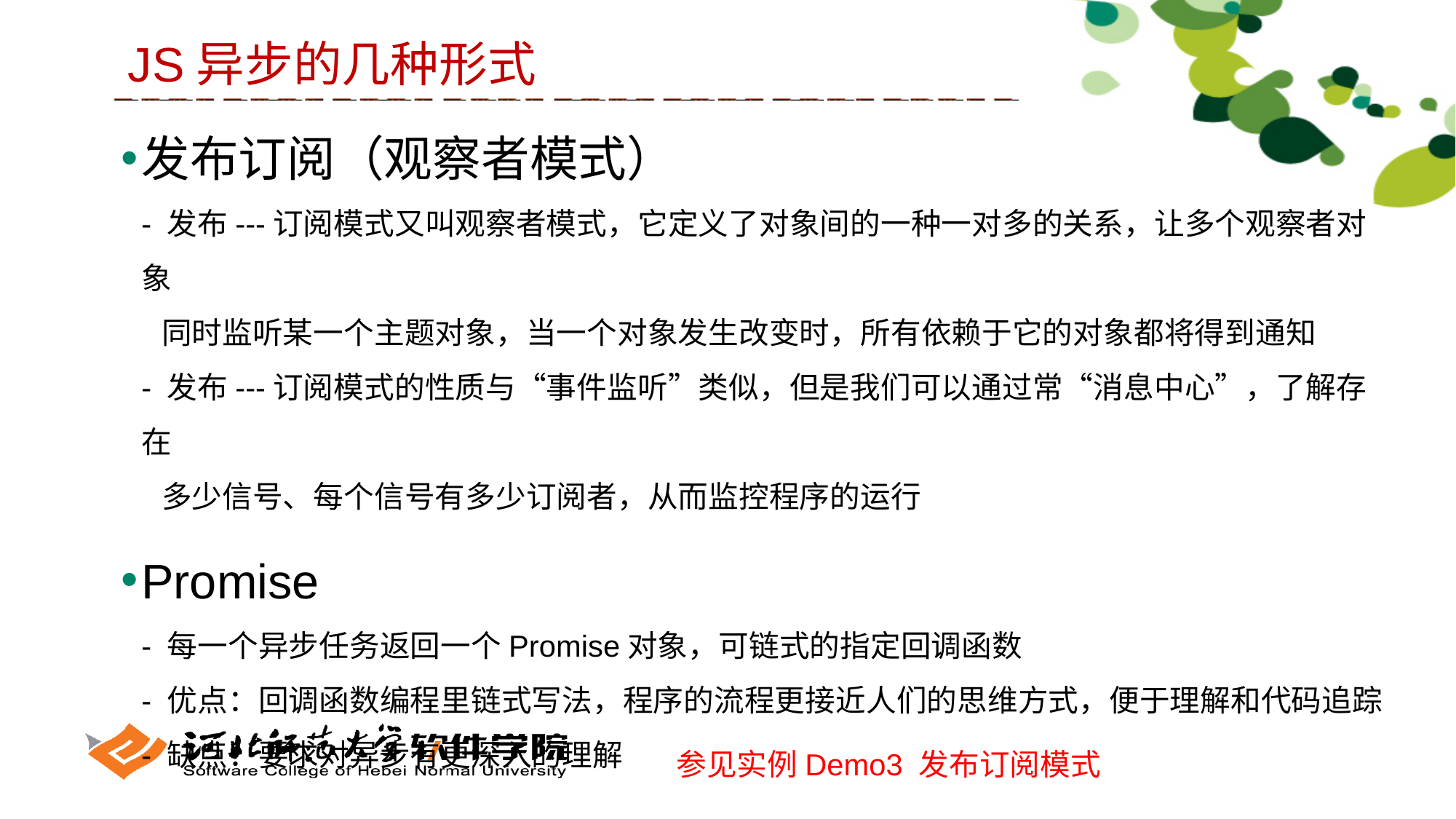

JS异步的几种形式
发布订阅（观察者模式）
- 发布---订阅模式又叫观察者模式，它定义了对象间的一种一对多的关系，让多个观察者对象
   同时监听某一个主题对象，当一个对象发生改变时，所有依赖于它的对象都将得到通知
- 发布---订阅模式的性质与“事件监听”类似，但是我们可以通过常“消息中心”，了解存在
   多少信号、每个信号有多少订阅者，从而监控程序的运行
Promise
- 每一个异步任务返回一个Promise对象，可链式的指定回调函数
- 优点：回调函数编程里链式写法，程序的流程更接近人们的思维方式，便于理解和代码追踪
- 缺点：要求对异步有更深入的理解
参见实例Demo3 发布订阅模式